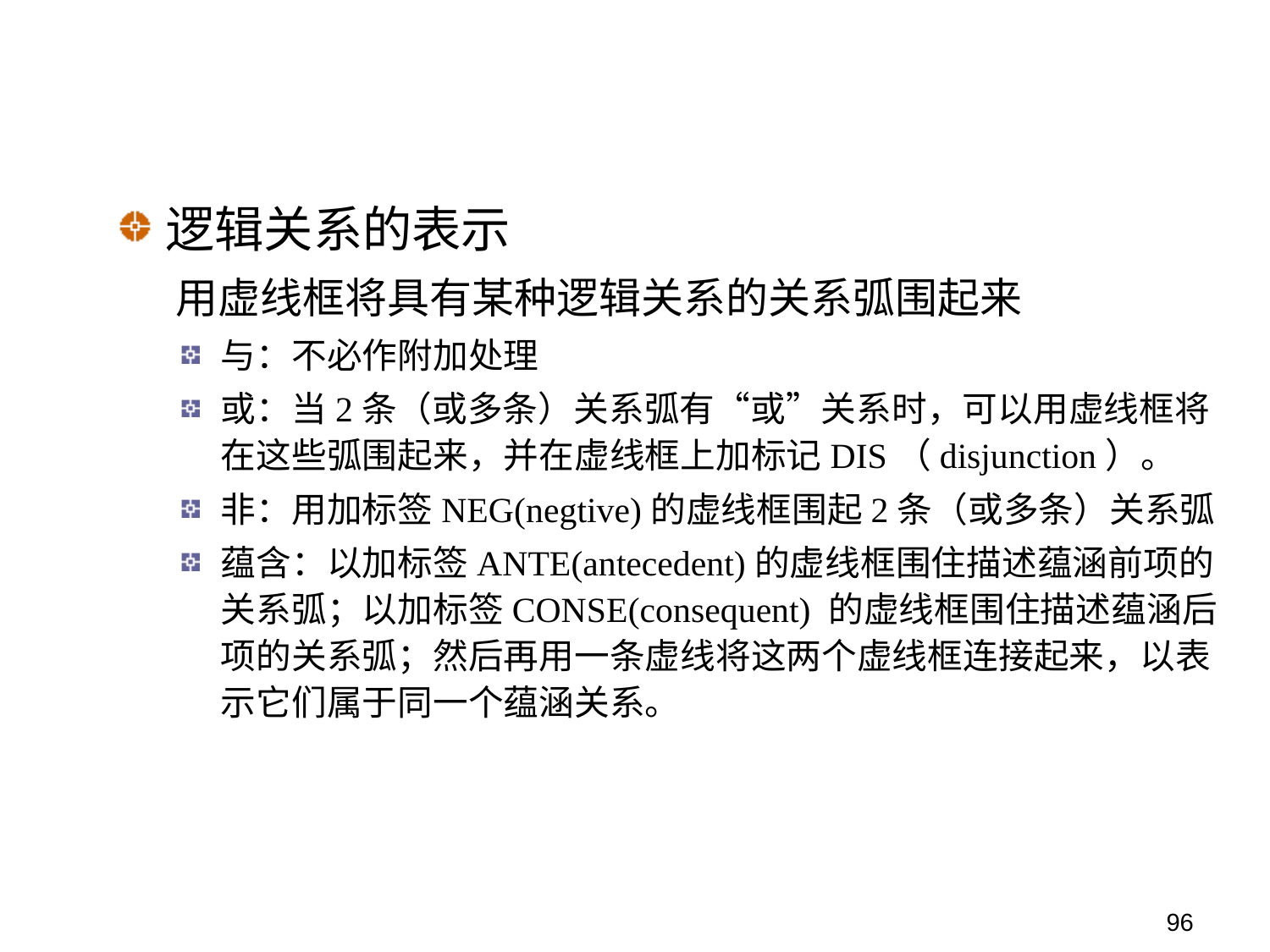

逻辑关系的表示
     用虚线框将具有某种逻辑关系的关系弧围起来
与：不必作附加处理
或：当2条（或多条）关系弧有“或”关系时，可以用虚线框将在这些弧围起来，并在虚线框上加标记DIS（disjunction）。
非：用加标签NEG(negtive)的虚线框围起2条（或多条）关系弧
蕴含：以加标签ANTE(antecedent)的虚线框围住描述蕴涵前项的关系弧；以加标签CONSE(consequent) 的虚线框围住描述蕴涵后项的关系弧；然后再用一条虚线将这两个虚线框连接起来，以表示它们属于同一个蕴涵关系。
96